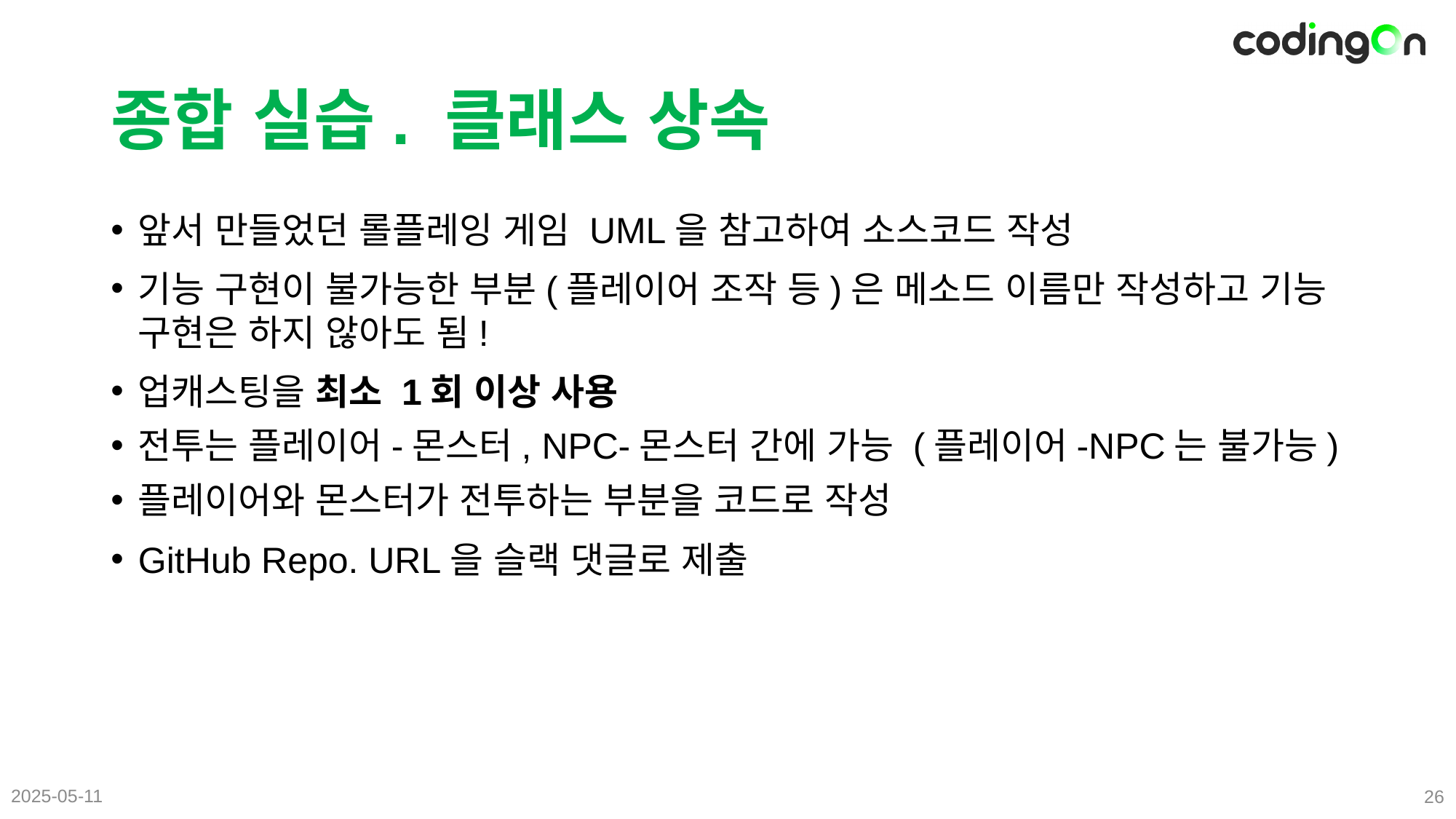

# 종합 실습. 클래스 상속
앞서 만들었던 롤플레잉 게임 UML을 참고하여 소스코드 작성
기능 구현이 불가능한 부분(플레이어 조작 등)은 메소드 이름만 작성하고 기능 구현은 하지 않아도 됨!
업캐스팅을 최소 1회 이상 사용
전투는 플레이어-몬스터, NPC-몬스터 간에 가능 (플레이어-NPC는 불가능)
플레이어와 몬스터가 전투하는 부분을 코드로 작성
GitHub Repo. URL을 슬랙 댓글로 제출

2025-05-11
26